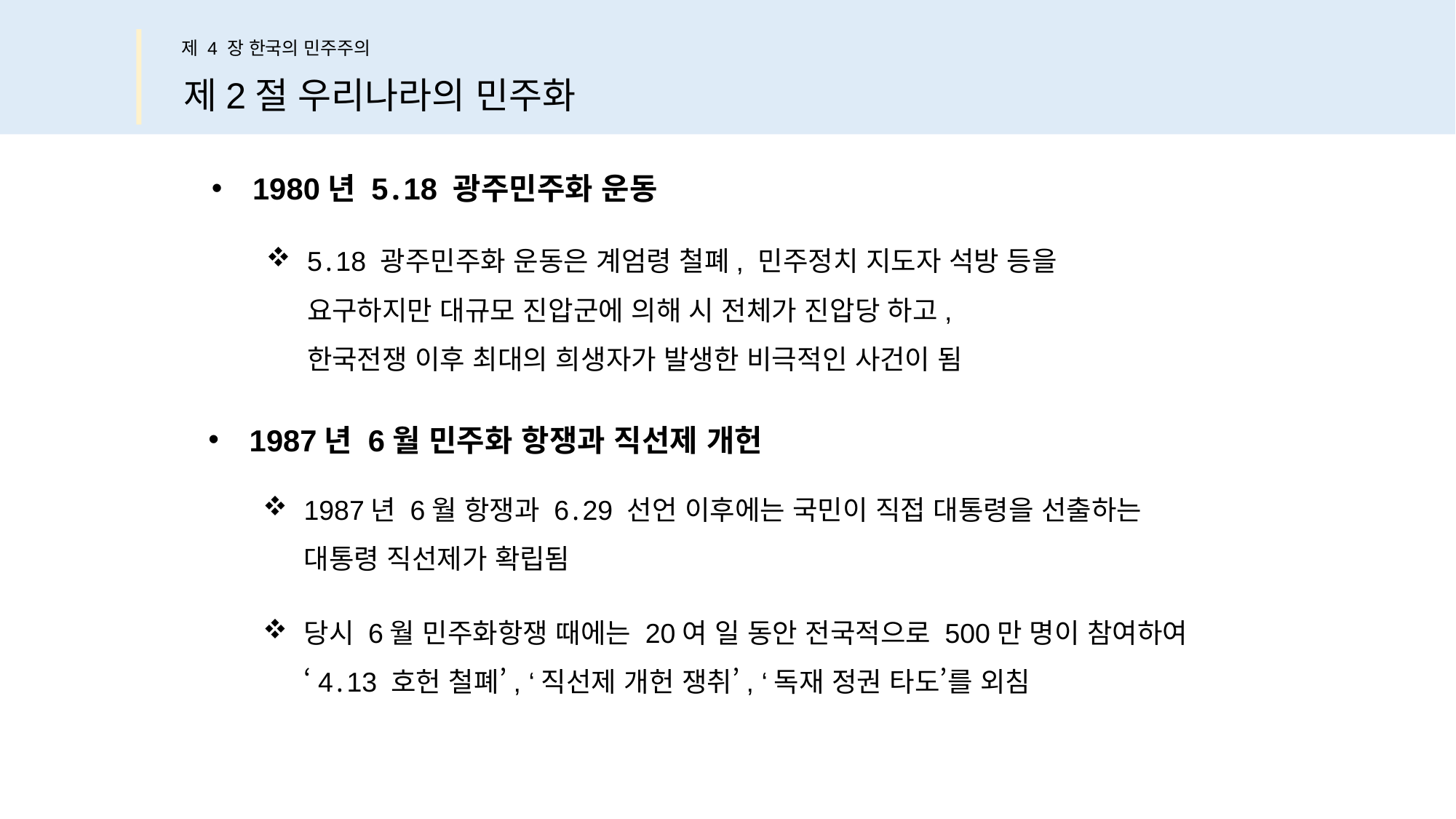

제 4 장 한국의 민주주의
제2절 우리나라의 민주화
1980년 5․18 광주민주화 운동

5․18 광주민주화 운동은 계엄령 철폐, 민주정치 지도자 석방 등을
요구하지만 대규모 진압군에 의해 시 전체가 진압당 하고,
한국전쟁 이후 최대의 희생자가 발생한 비극적인 사건이 됨
1987년 6월 민주화 항쟁과 직선제 개헌

1987년 6월 항쟁과 6․29 선언 이후에는 국민이 직접 대통령을 선출하는
대통령 직선제가 확립됨

당시 6월 민주화항쟁 때에는 20여 일 동안 전국적으로 500만 명이 참여하여
‘4․13 호헌 철폐’, ‘직선제 개헌 쟁취’, ‘독재 정권 타도’를 외침